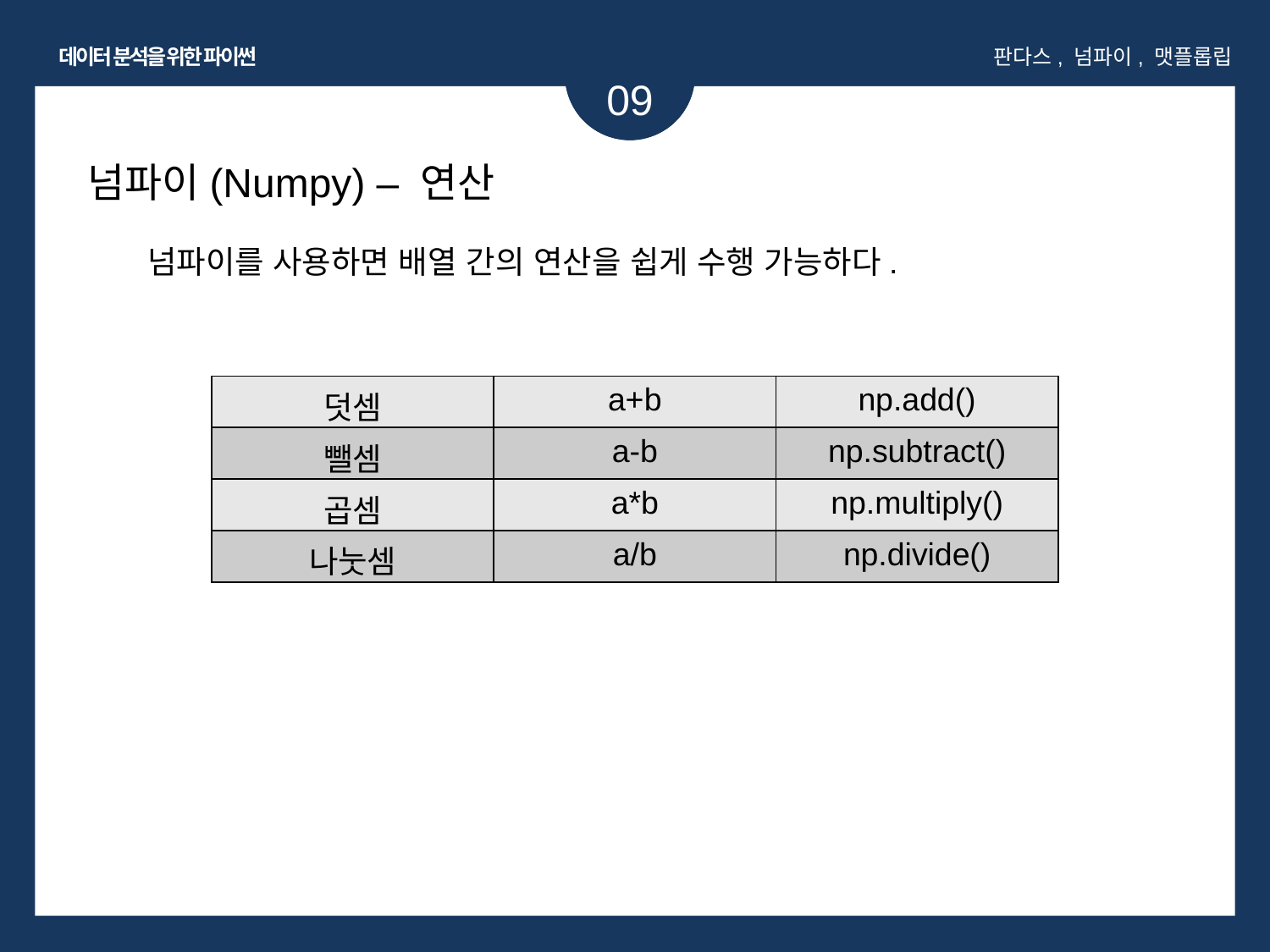

데이터 분석을 위한 파이썬
판다스, 넘파이, 맷플롭립
09
넘파이(Numpy) – 연산
넘파이를 사용하면 배열 간의 연산을 쉽게 수행 가능하다.
| 덧셈 | a+b | np.add() |
| --- | --- | --- |
| 뺄셈 | a-b | np.subtract() |
| 곱셈 | a\*b | np.multiply() |
| 나눗셈 | a/b | np.divide() |